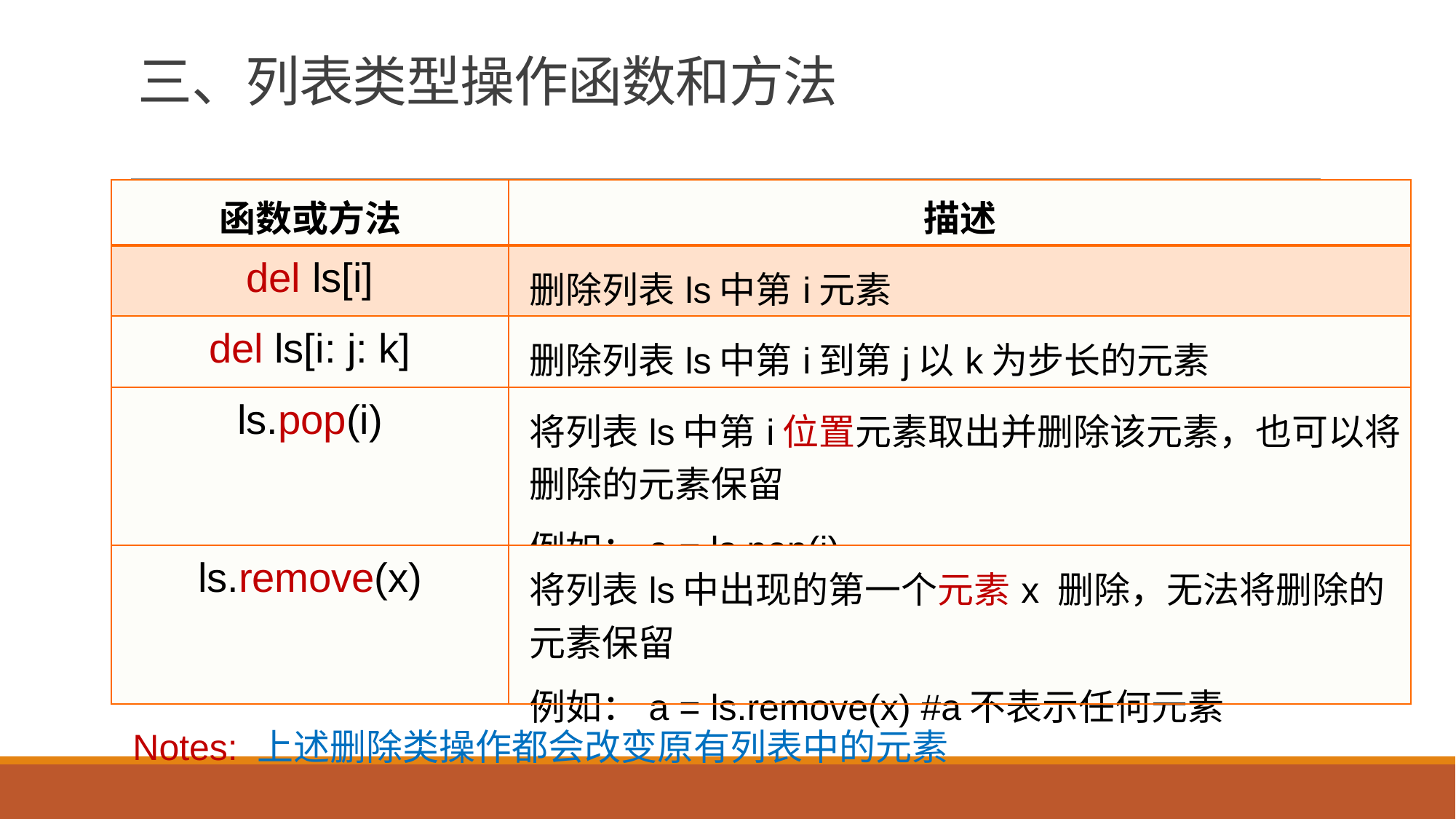

# 三、列表类型操作函数和方法
| 函数或方法 | 描述 |
| --- | --- |
| del ls[i] | 删除列表ls中第i元素 |
| del ls[i: j: k] | 删除列表ls中第i到第j以k为步长的元素 |
| ls.pop(i) | 将列表ls中第i位置元素取出并删除该元素，也可以将删除的元素保留 例如：a = ls.pop(i) |
| ls.remove(x) | 将列表ls中出现的第一个元素x 删除，无法将删除的元素保留 例如：a = ls.remove(x) #a不表示任何元素 |
Notes: 上述删除类操作都会改变原有列表中的元素